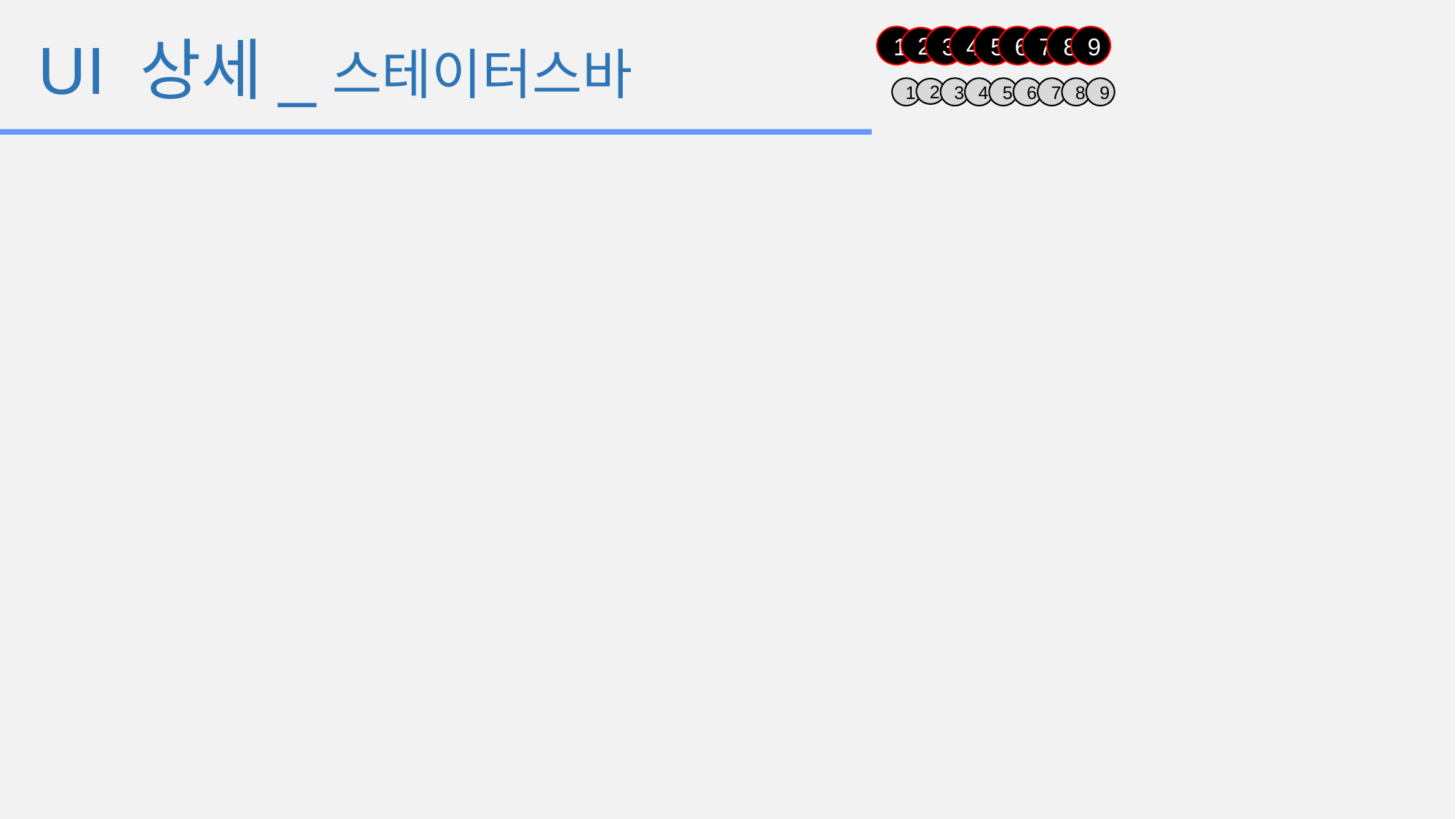

1
3
4
5
6
7
8
9
2
# UI 상세_스테이터스바
1
3
4
5
6
7
8
9
2